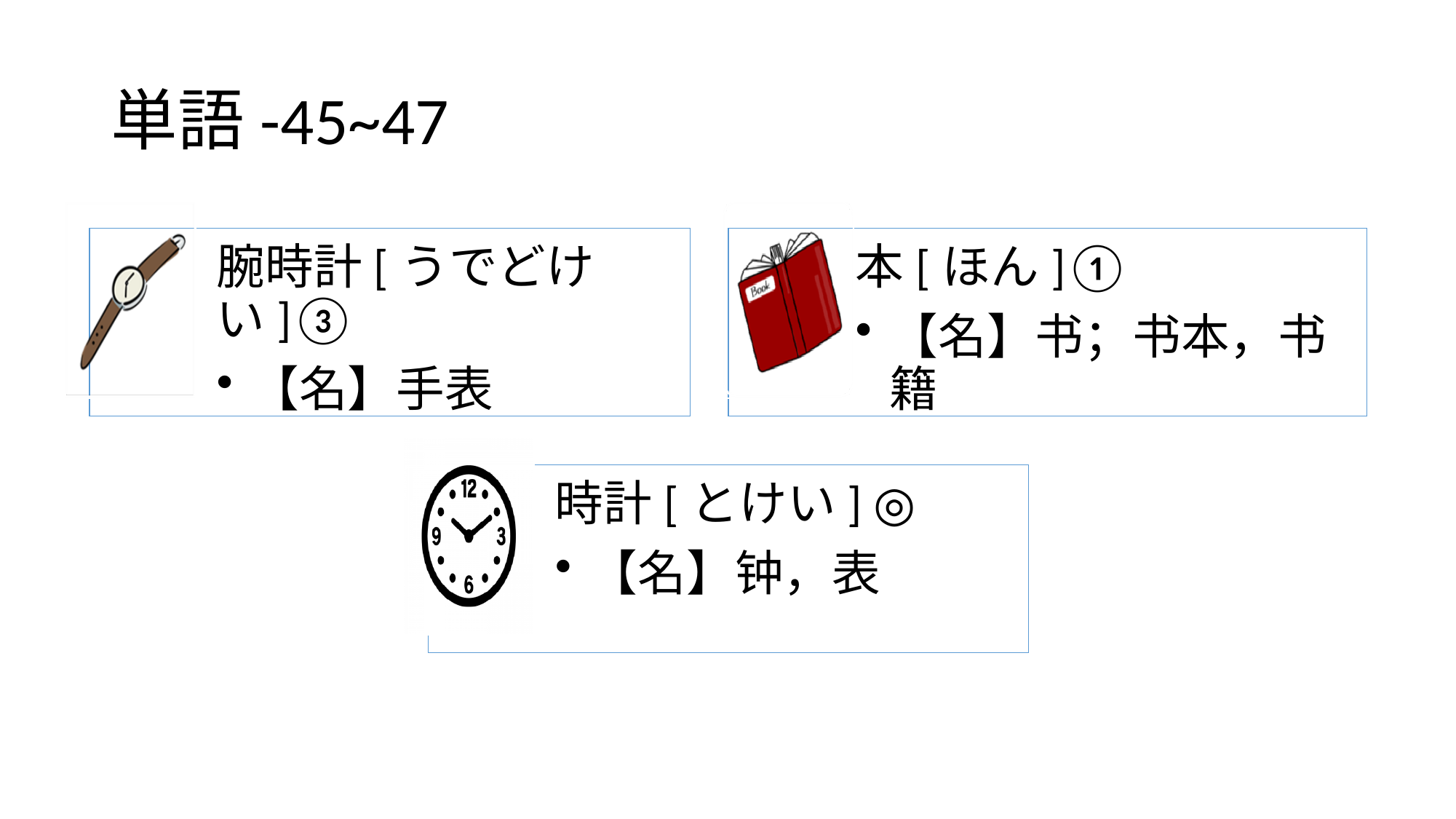

# 単語-45~47
腕時計[うでどけい]③
【名】手表
本[ほん]①
【名】书；书本，书籍
時計[とけい] ◎
【名】钟，表